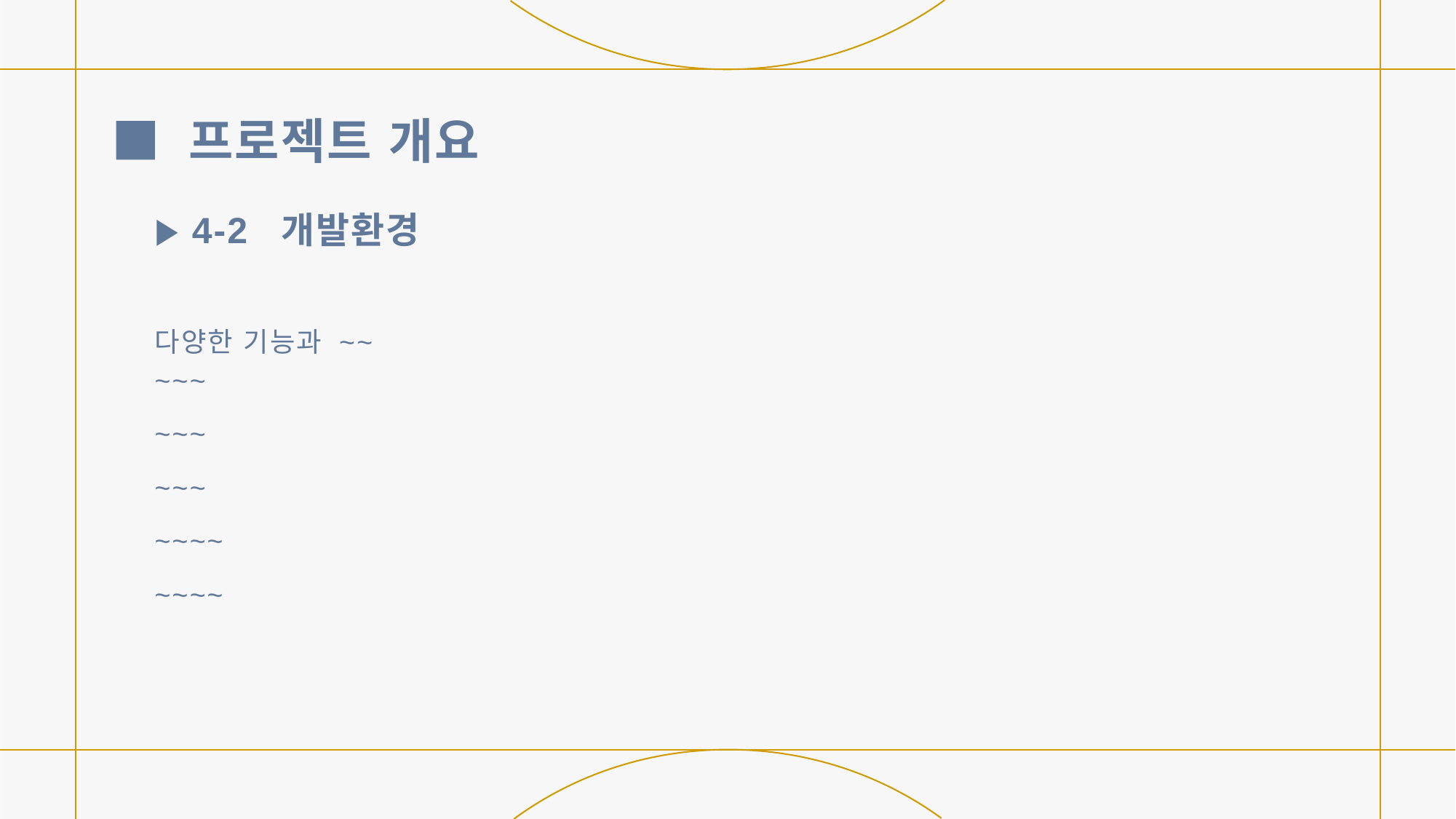

# ■ 프로젝트 개요
▶ 4-2  개발환경

다양한 기능과 ~~
~~~
~~~
~~~
~~~~
~~~~